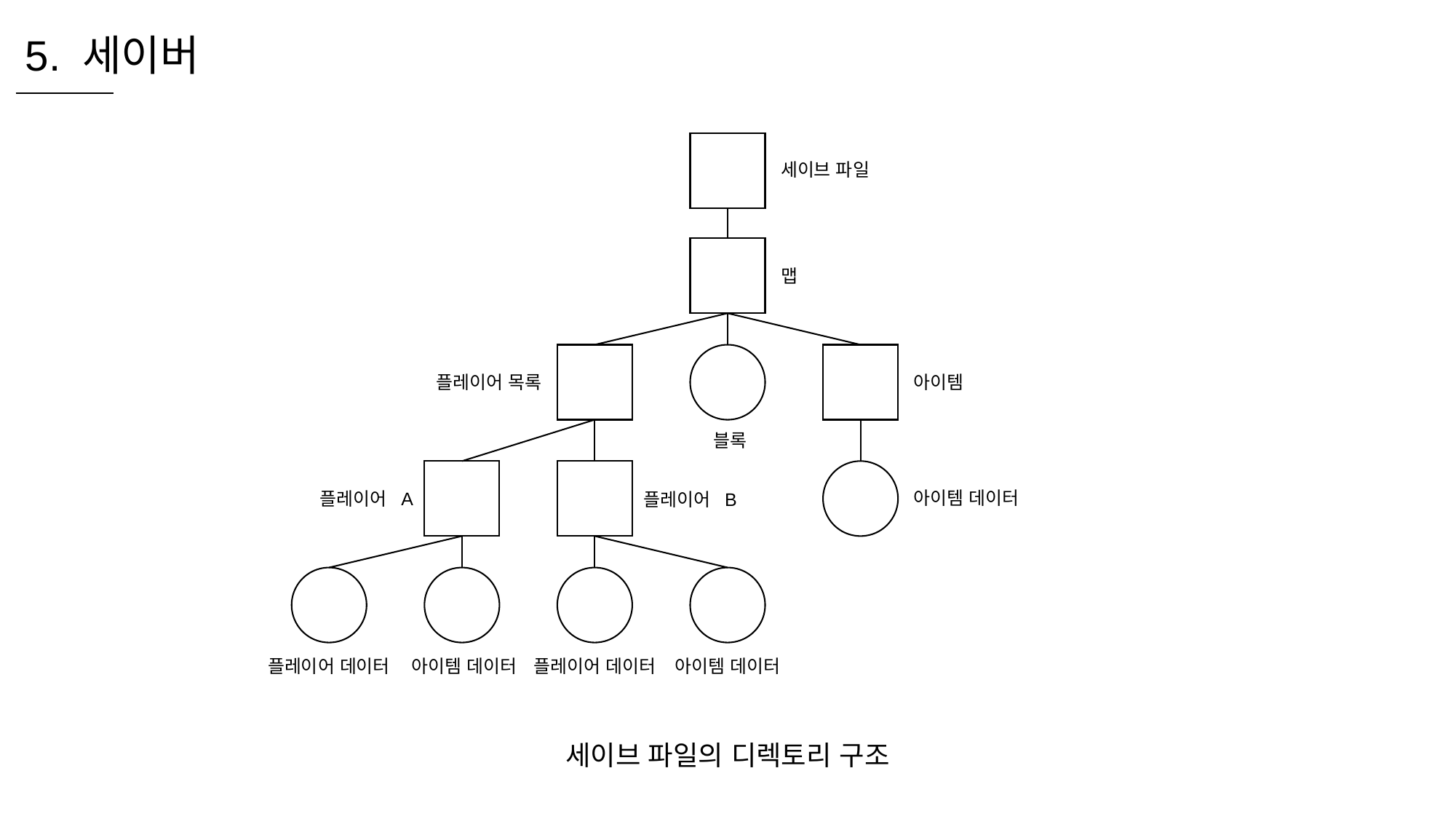

5. 세이버

세이브 파일

맵

플레이어 목록
아이템
블록

아이템 데이터
플레이어  A
플레이어  B

플레이어 데이터
아이템 데이터
플레이어 데이터
아이템 데이터
세이브 파일의 디렉토리 구조